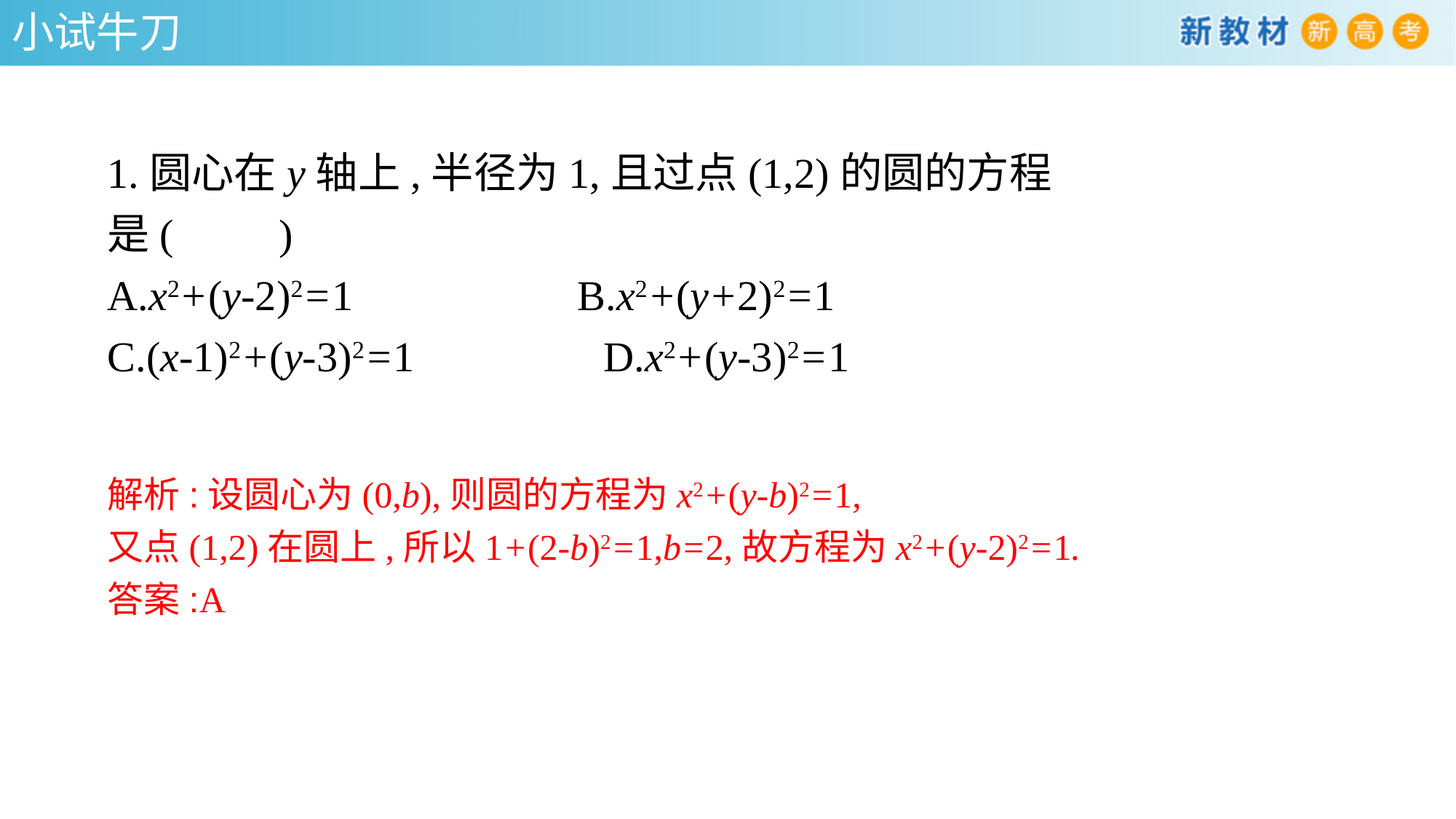

小试牛刀
1.圆心在y轴上,半径为1,且过点(1,2)的圆的方程是(　　)
A.x2+(y-2)2=1                   B.x2+(y+2)2=1
C.(x-1)2+(y-3)2=1                D.x2+(y-3)2=1
解析:设圆心为(0,b),则圆的方程为x2+(y-b)2=1,
又点(1,2)在圆上,所以1+(2-b)2=1,b=2,故方程为x2+(y-2)2=1.
答案:A